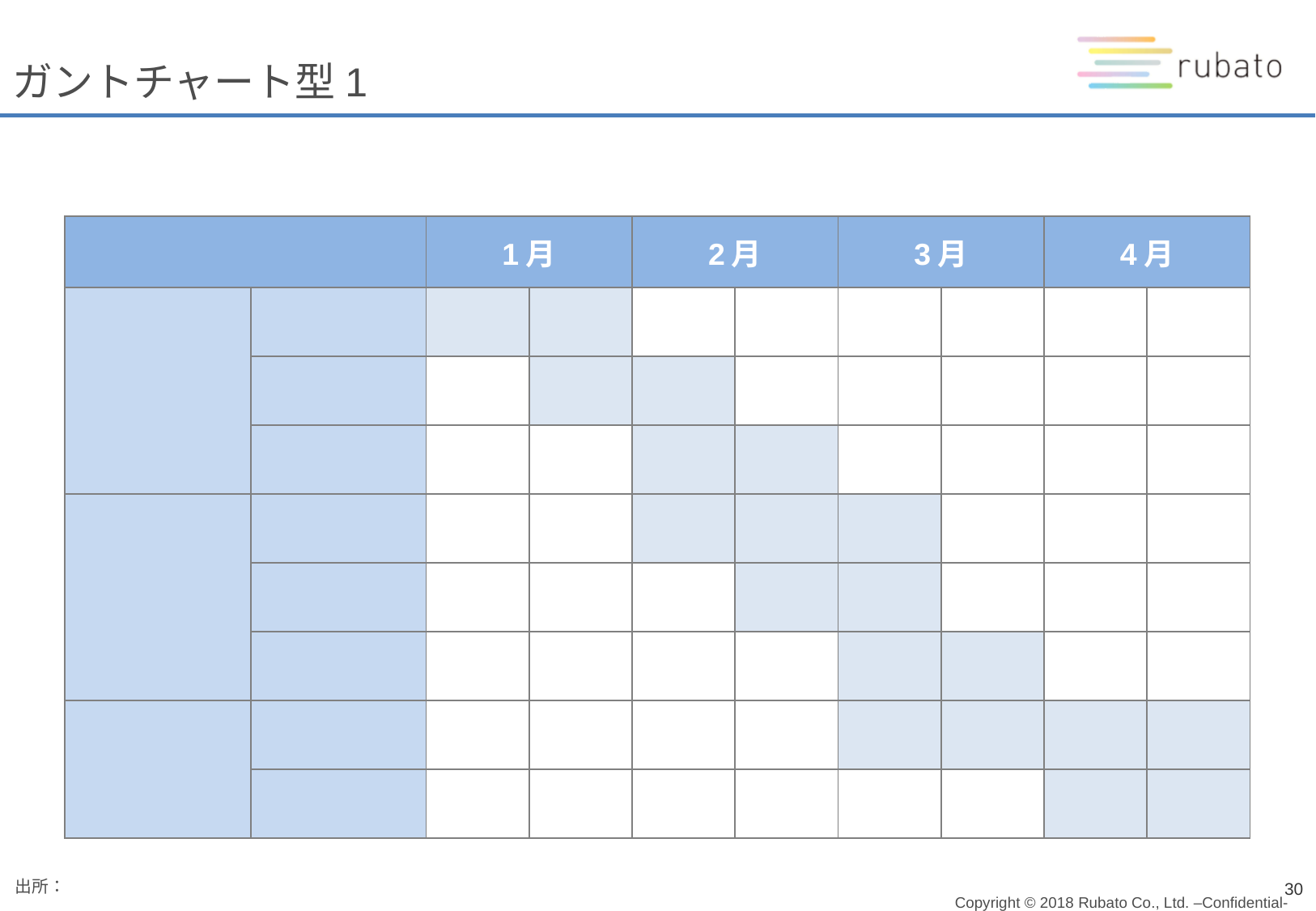

# ガントチャート型1

|  |  | 1月 |  | 2月 |  | 3月 |  | 4月 |  |
| --- | --- | --- | --- | --- | --- | --- | --- | --- | --- |
|  |  |  |  |  |  |  |  |  |  |
|  |  |  |  |  |  |  |  |  |  |
|  |  |  |  |  |  |  |  |  |  |
|  |  |  |  |  |  |  |  |  |  |
|  |  |  |  |  |  |  |  |  |  |
|  |  |  |  |  |  |  |  |  |  |
|  |  |  |  |  |  |  |  |  |  |
|  |  |  |  |  |  |  |  |  |  |
出所：
30